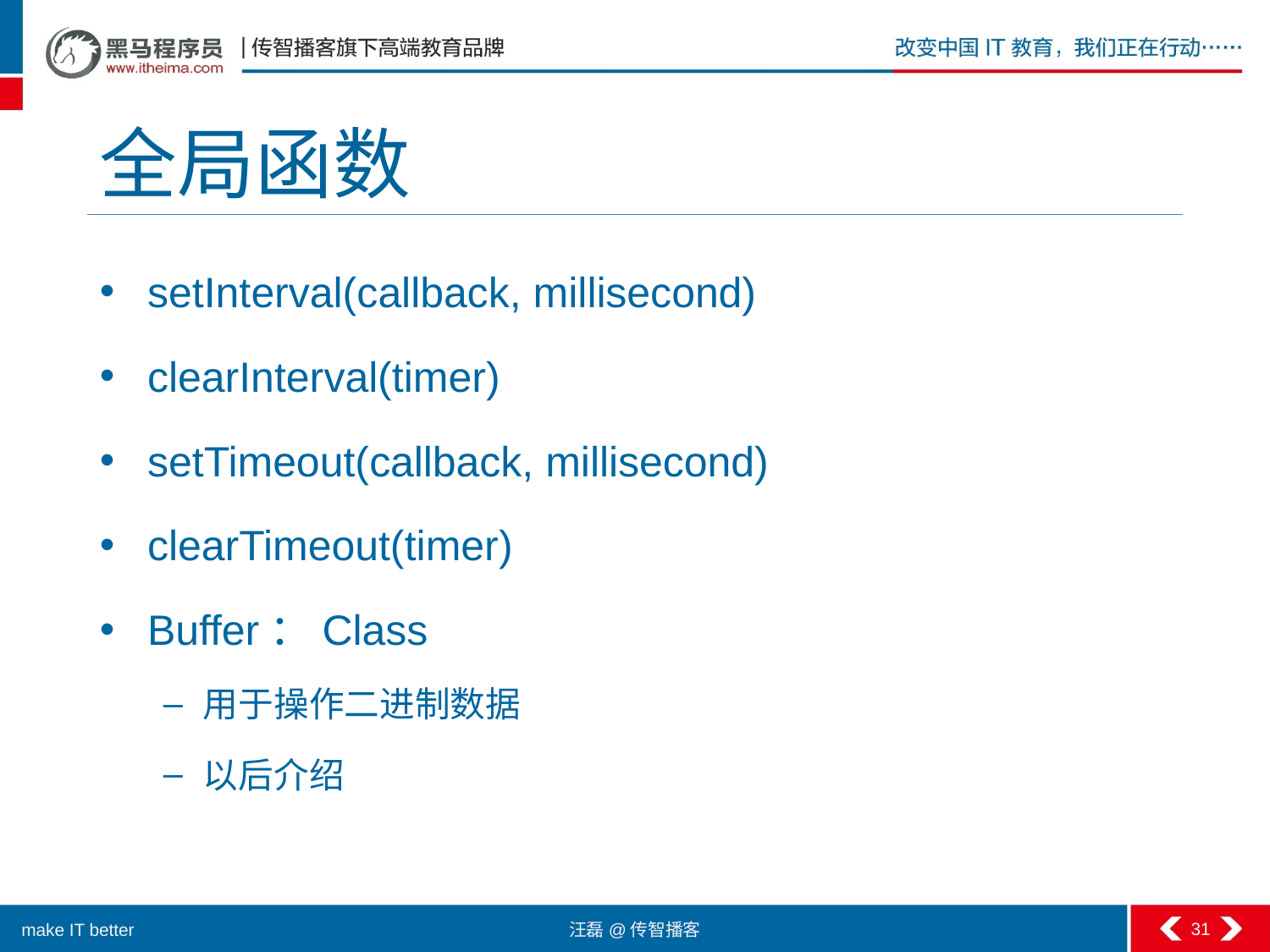

# 全局函数
setInterval(callback, millisecond)
clearInterval(timer)
setTimeout(callback, millisecond)
clearTimeout(timer)
Buffer：Class
用于操作二进制数据
以后介绍
31
汪磊@传智播客
make IT better